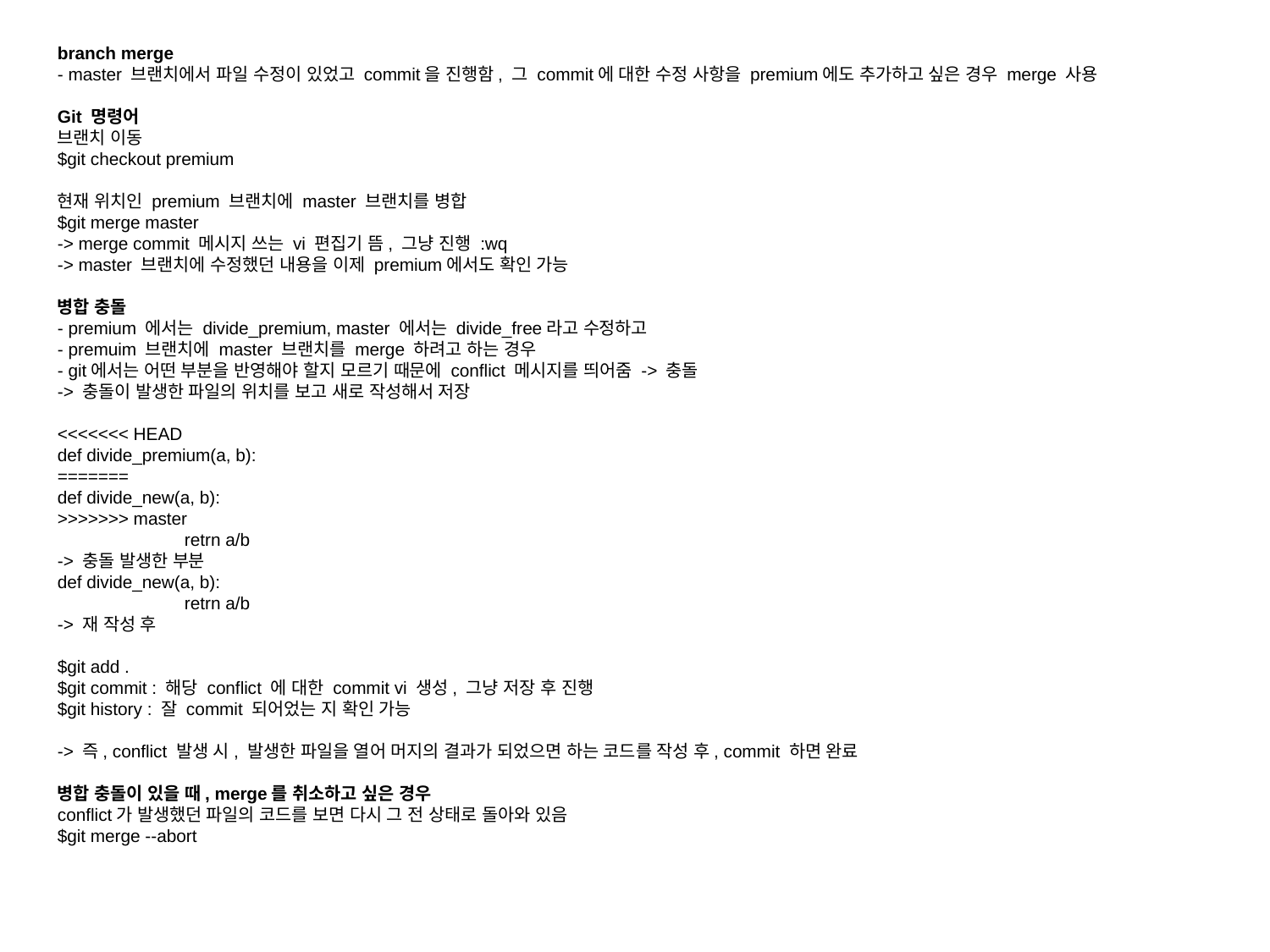

branch merge
- master 브랜치에서 파일 수정이 있었고 commit을 진행함, 그 commit에 대한 수정 사항을 premium에도 추가하고 싶은 경우 merge 사용

Git 명령어
브랜치 이동
$git checkout premium

현재 위치인 premium 브랜치에 master 브랜치를 병합
$git merge master
-> merge commit 메시지 쓰는 vi 편집기 뜸, 그냥 진행 :wq
-> master 브랜치에 수정했던 내용을 이제 premium에서도 확인 가능

병합 충돌
- premium 에서는 divide_premium, master 에서는 divide_free라고 수정하고
- premuim 브랜치에 master 브랜치를 merge 하려고 하는 경우
- git에서는 어떤 부분을 반영해야 할지 모르기 때문에 conflict 메시지를 띄어줌 -> 충돌
-> 충돌이 발생한 파일의 위치를 보고 새로 작성해서 저장

<<<<<<< HEAD
def divide_premium(a, b):
=======
def divide_new(a, b):
>>>>>>> master
	retrn a/b
-> 충돌 발생한 부분
def divide_new(a, b):
	retrn a/b
-> 재 작성 후

$git add .
$git commit : 해당 conflict 에 대한 commit vi 생성, 그냥 저장 후 진행
$git history : 잘 commit 되어었는 지 확인 가능

-> 즉, conflict 발생 시, 발생한 파일을 열어 머지의 결과가 되었으면 하는 코드를 작성 후, commit 하면 완료

병합 충돌이 있을 때, merge를 취소하고 싶은 경우
conflict가 발생했던 파일의 코드를 보면 다시 그 전 상태로 돌아와 있음
$git merge --abort